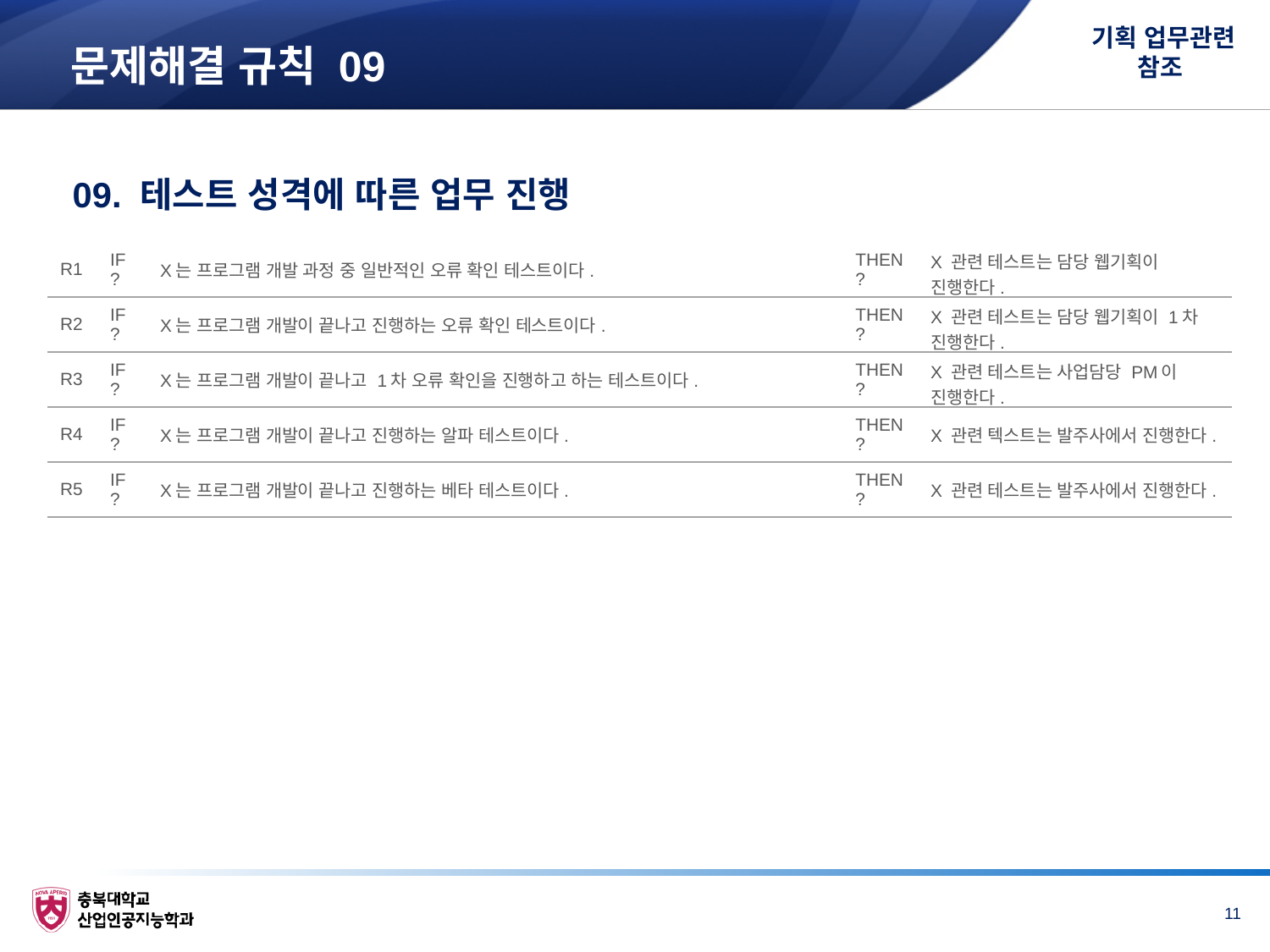

기획 업무관련 참조
# 문제해결 규칙 09
09. 테스트 성격에 따른 업무 진행
| R1 | IF? | X는 프로그램 개발 과정 중 일반적인 오류 확인 테스트이다. | THEN? | X 관련 테스트는 담당 웹기획이 진행한다. |
| --- | --- | --- | --- | --- |
| R2 | IF? | X는 프로그램 개발이 끝나고 진행하는 오류 확인 테스트이다. | THEN? | X 관련 테스트는 담당 웹기획이 1차 진행한다. |
| R3 | IF? | X는 프로그램 개발이 끝나고 1차 오류 확인을 진행하고 하는 테스트이다. | THEN? | X 관련 테스트는 사업담당 PM이 진행한다. |
| R4 | IF? | X는 프로그램 개발이 끝나고 진행하는 알파 테스트이다. | THEN? | X 관련 텍스트는 발주사에서 진행한다. |
| R5 | IF? | X는 프로그램 개발이 끝나고 진행하는 베타 테스트이다. | THEN? | X 관련 테스트는 발주사에서 진행한다. |